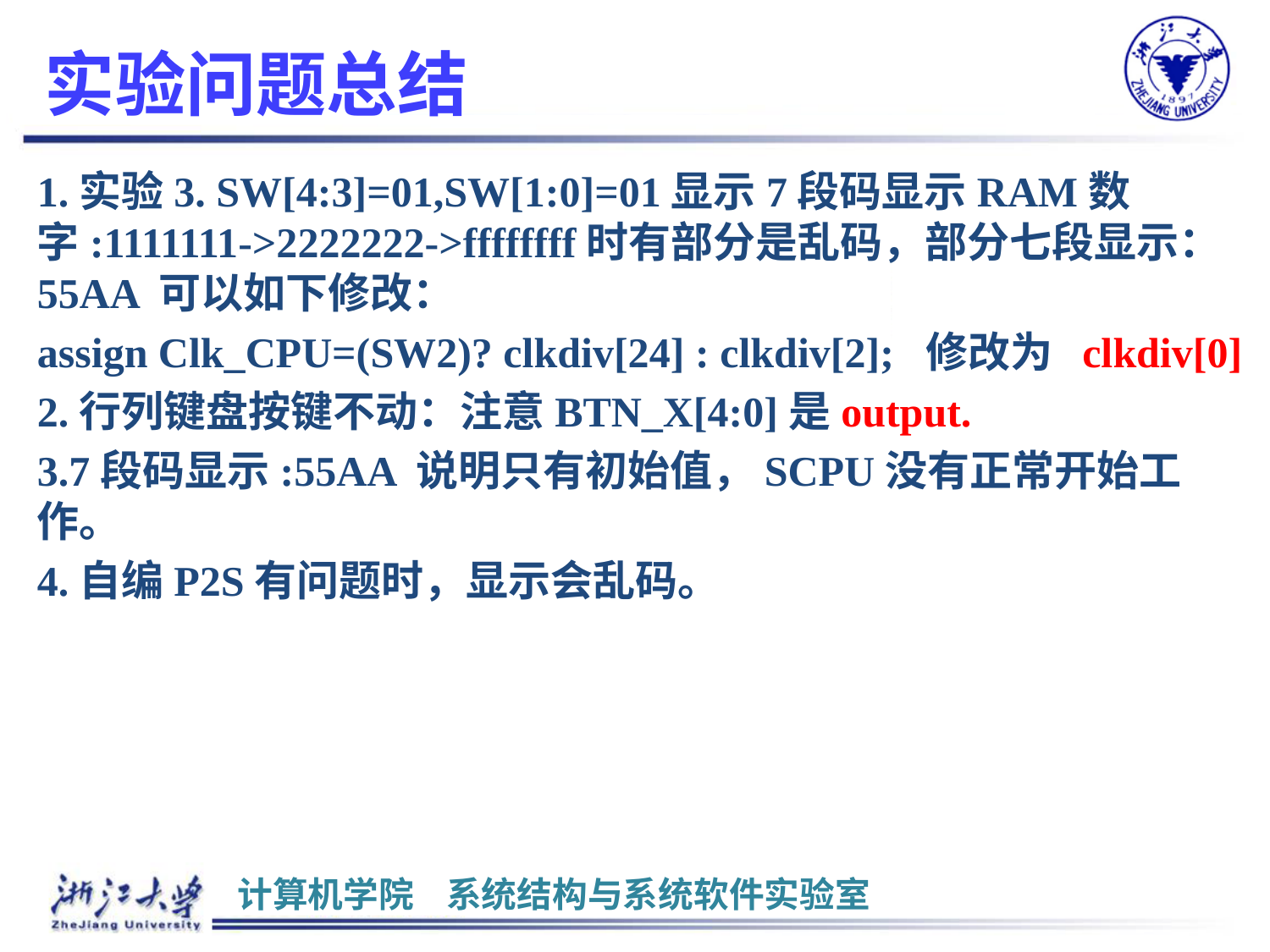

# 实验问题总结
1.实验3. SW[4:3]=01,SW[1:0]=01显示7段码显示RAM数字:1111111->2222222->ffffffff时有部分是乱码，部分七段显示：55AA 可以如下修改：
assign Clk_CPU=(SW2)? clkdiv[24] : clkdiv[2];  修改为  clkdiv[0]
2.行列键盘按键不动：注意BTN_X[4:0]是output.
3.7段码显示:55AA 说明只有初始值，SCPU没有正常开始工作。
4.自编P2S有问题时，显示会乱码。